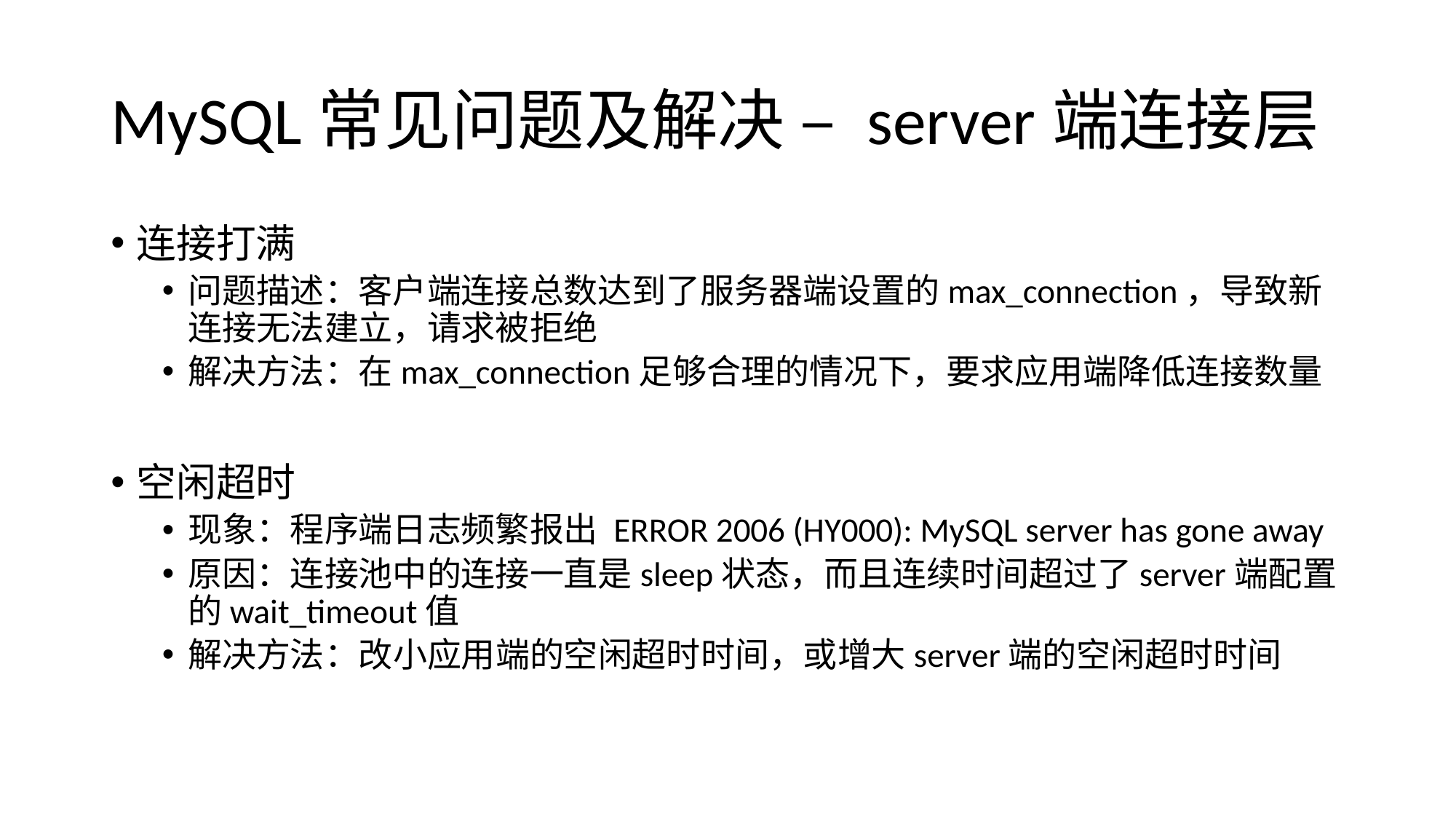

# MySQL常见问题及解决 – server端连接层
连接打满
问题描述：客户端连接总数达到了服务器端设置的max_connection，导致新连接无法建立，请求被拒绝
解决方法：在max_connection足够合理的情况下，要求应用端降低连接数量

空闲超时
现象：程序端日志频繁报出 ERROR 2006 (HY000): MySQL server has gone away
原因：连接池中的连接一直是sleep状态，而且连续时间超过了server端配置的wait_timeout值
解决方法：改小应用端的空闲超时时间，或增大server端的空闲超时时间